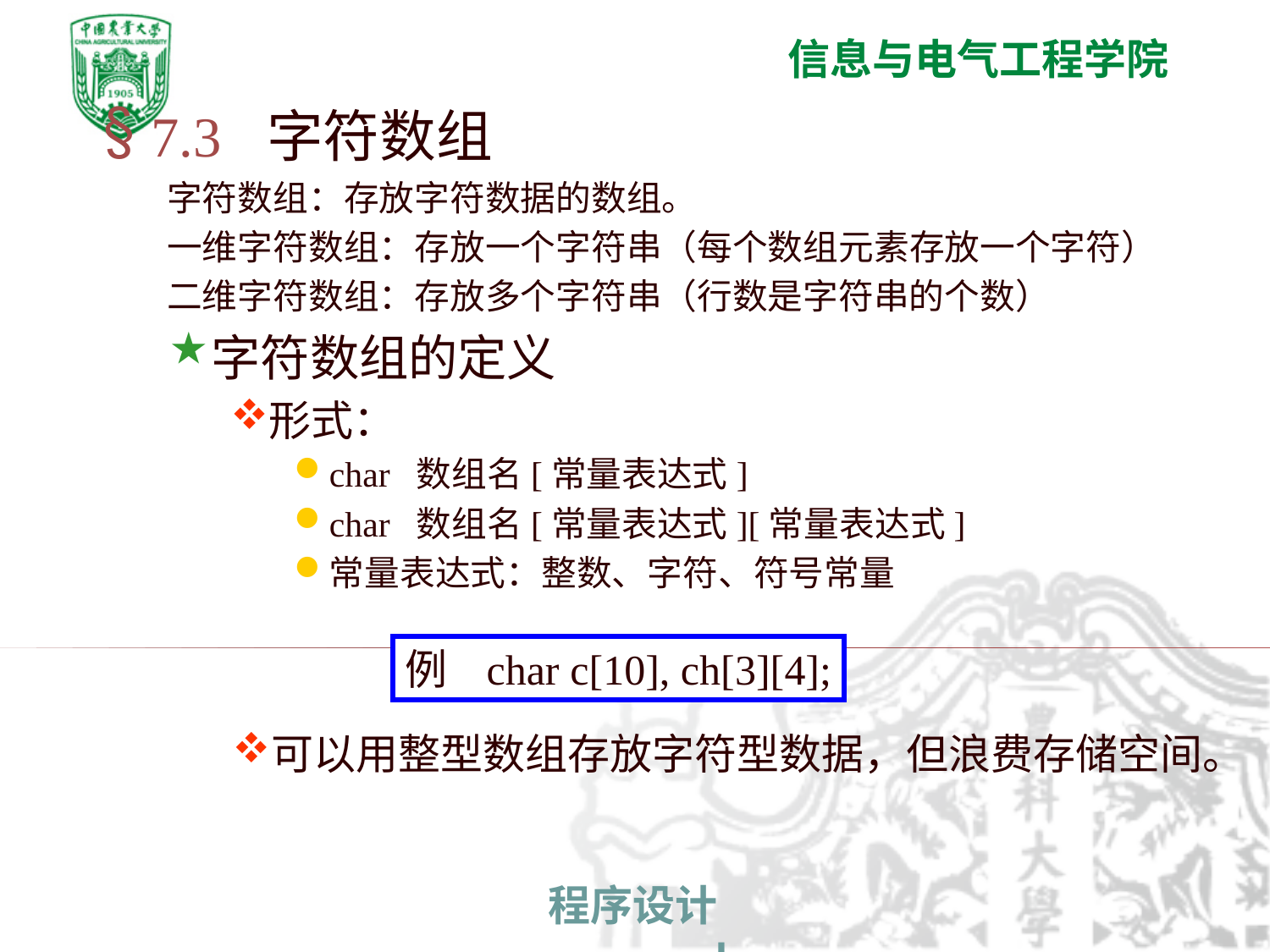

7.3  字符数组
字符数组：存放字符数据的数组。
一维字符数组：存放一个字符串（每个数组元素存放一个字符）
二维字符数组：存放多个字符串（行数是字符串的个数）
字符数组的定义
形式：
char  数组名[常量表达式]
char  数组名[常量表达式][常量表达式]
常量表达式：整数、字符、符号常量
例   char c[10], ch[3][4];
可以用整型数组存放字符型数据，但浪费存储空间。